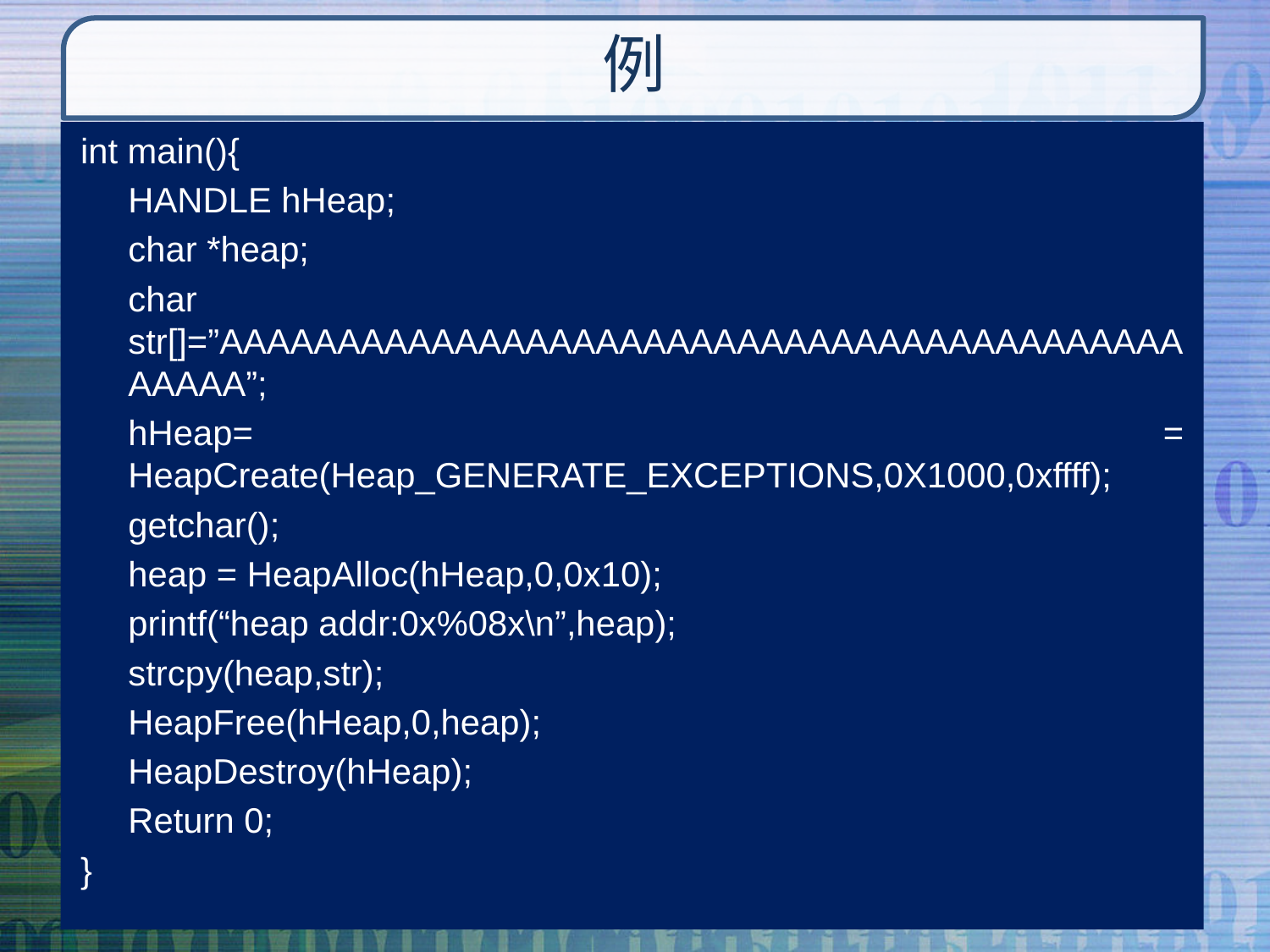

# 例
int main(){
	HANDLE hHeap;
	char *heap;
	char str[]=”AAAAAAAAAAAAAAAAAAAAAAAAAAAAAAAAAAAAAAAAAAAAAA”;
	hHeap= = HeapCreate(Heap_GENERATE_EXCEPTIONS,0X1000,0xffff);
	getchar();
	heap = HeapAlloc(hHeap,0,0x10);
	printf(“heap addr:0x%08x\n”,heap);
	strcpy(heap,str);
	HeapFree(hHeap,0,heap);
	HeapDestroy(hHeap);
	Return 0;
}